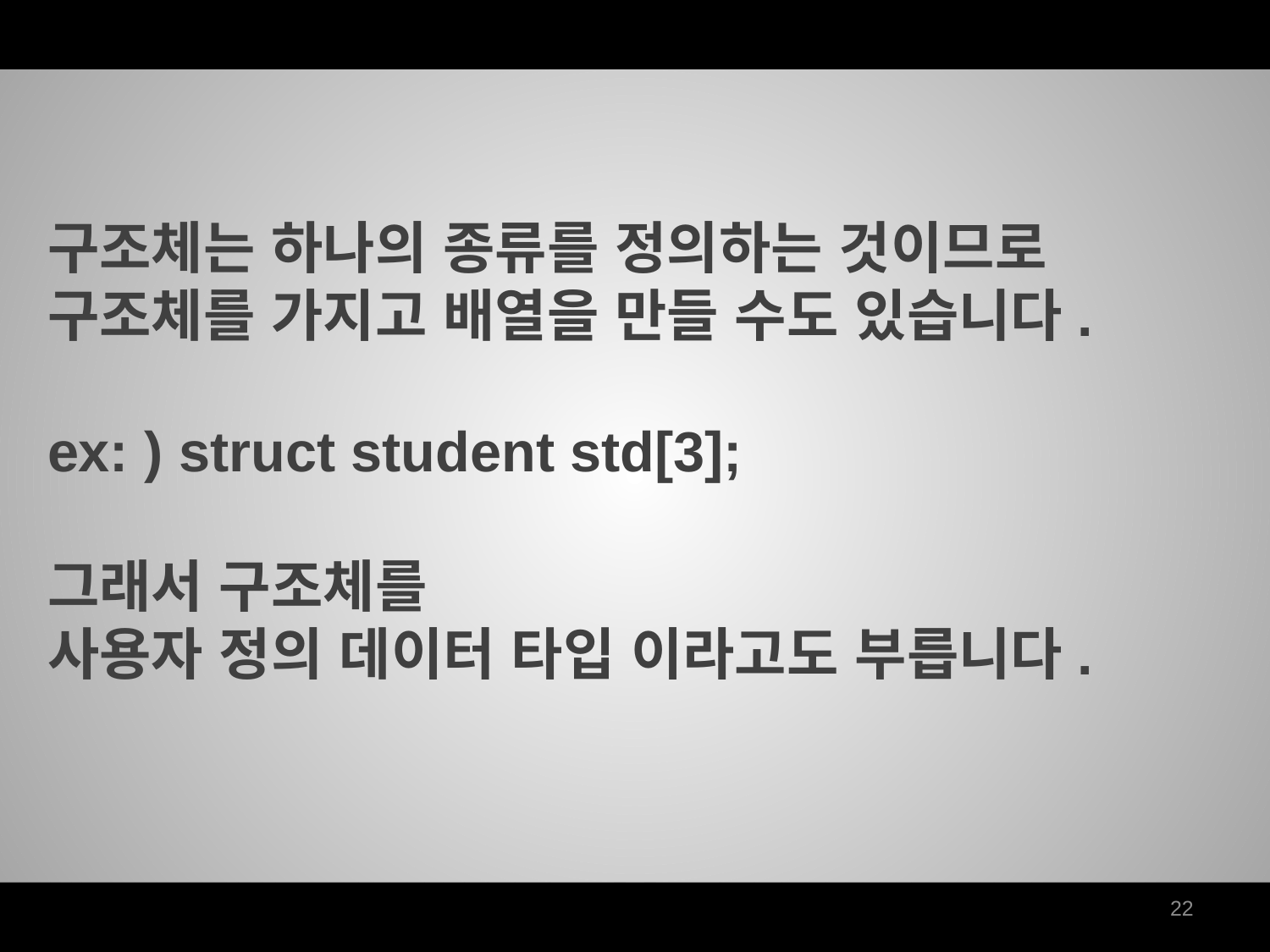

구조체는 하나의 종류를 정의하는 것이므로
구조체를 가지고 배열을 만들 수도 있습니다.

ex: ) struct student std[3];

그래서 구조체를
사용자 정의 데이터 타입 이라고도 부릅니다.

22